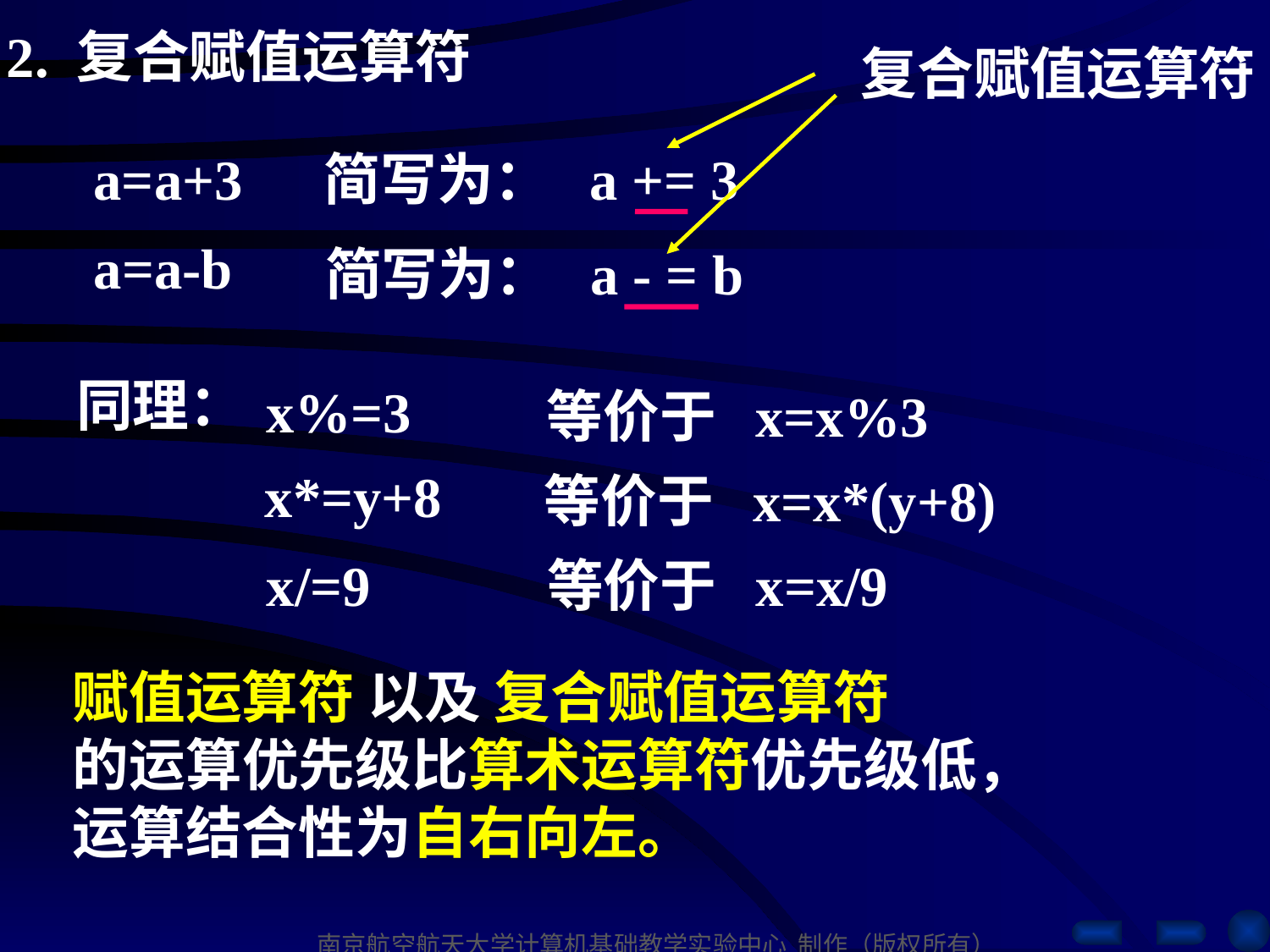

2. 复合赋值运算符
复合赋值运算符

  a=a+3
简写为：  a += 3

  a=a-b
简写为：  a - = b

同理：
x%=3
等价于  x=x%3
x*=y+8
等价于  x=x*(y+8)
x/=9
等价于  x=x/9
赋值运算符 以及 复合赋值运算符
的运算优先级比算术运算符优先级低，
运算结合性为自右向左。